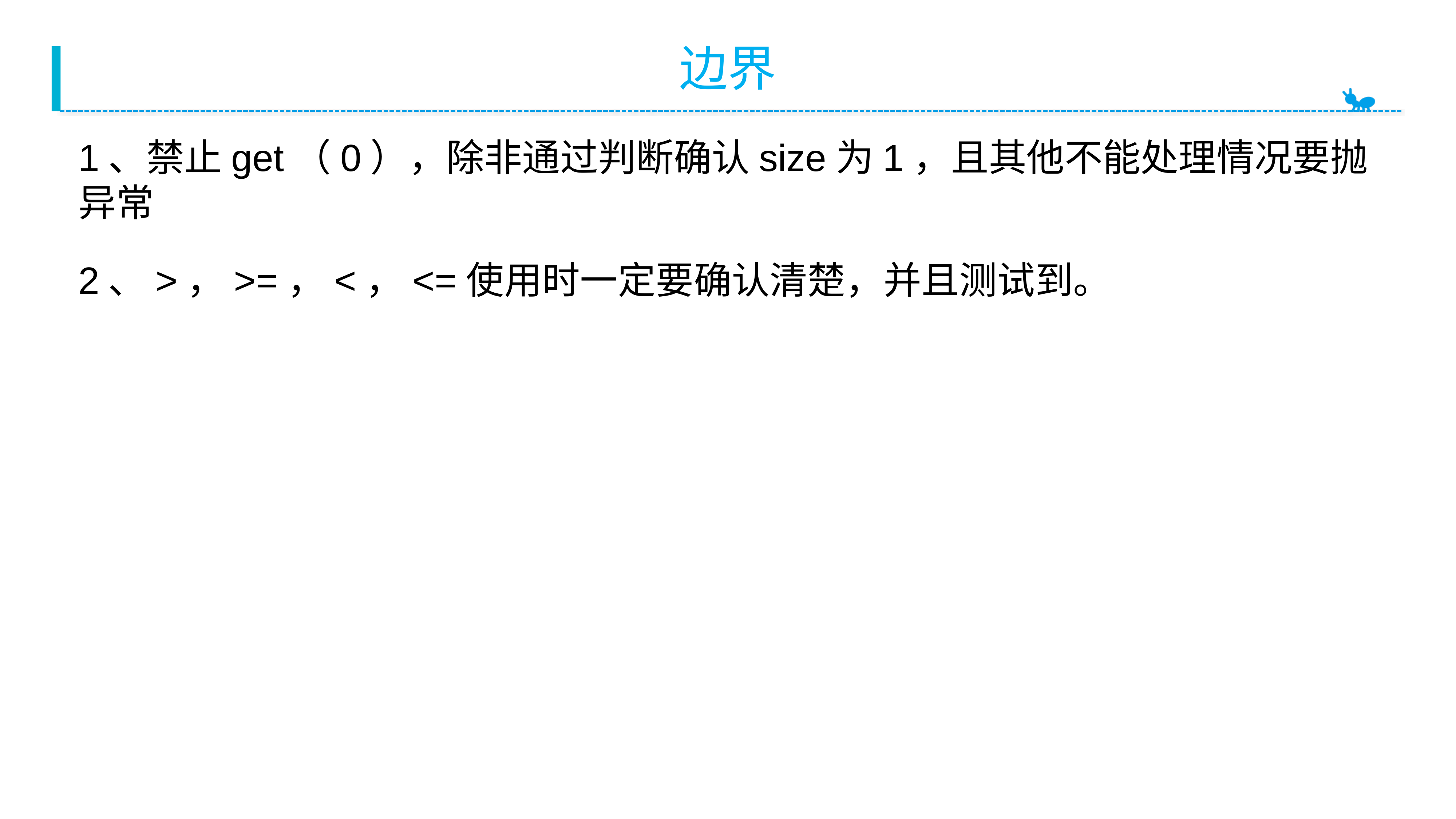

# 边界
1、禁止get（0），除非通过判断确认size为1，且其他不能处理情况要抛异常
2、>，>=，<，<=使用时一定要确认清楚，并且测试到。